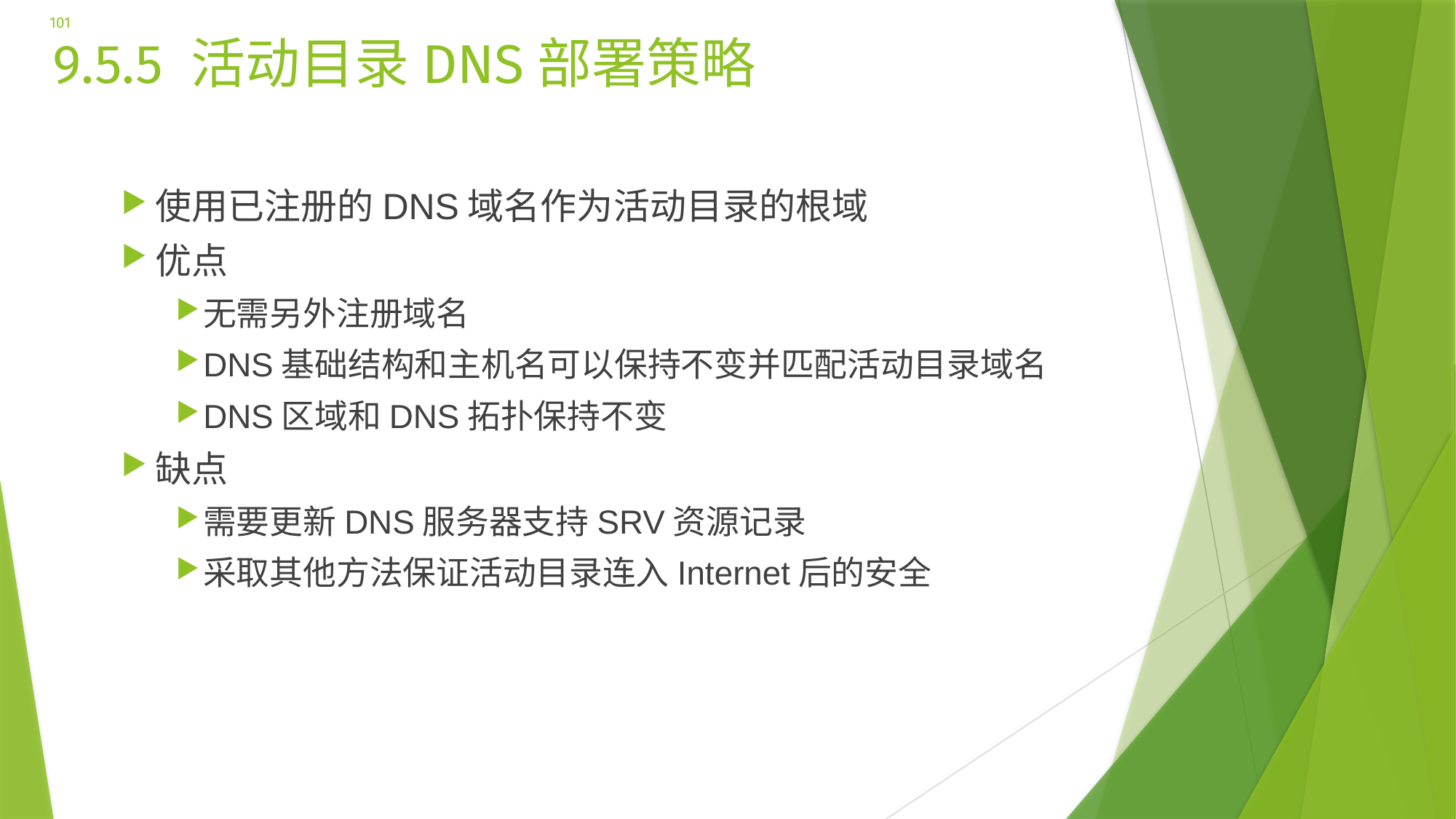

101
# 9.5.5 活动目录DNS部署策略
使用已注册的DNS域名作为活动目录的根域
优点
无需另外注册域名
DNS基础结构和主机名可以保持不变并匹配活动目录域名
DNS区域和DNS拓扑保持不变
缺点
需要更新DNS服务器支持SRV资源记录
采取其他方法保证活动目录连入Internet后的安全